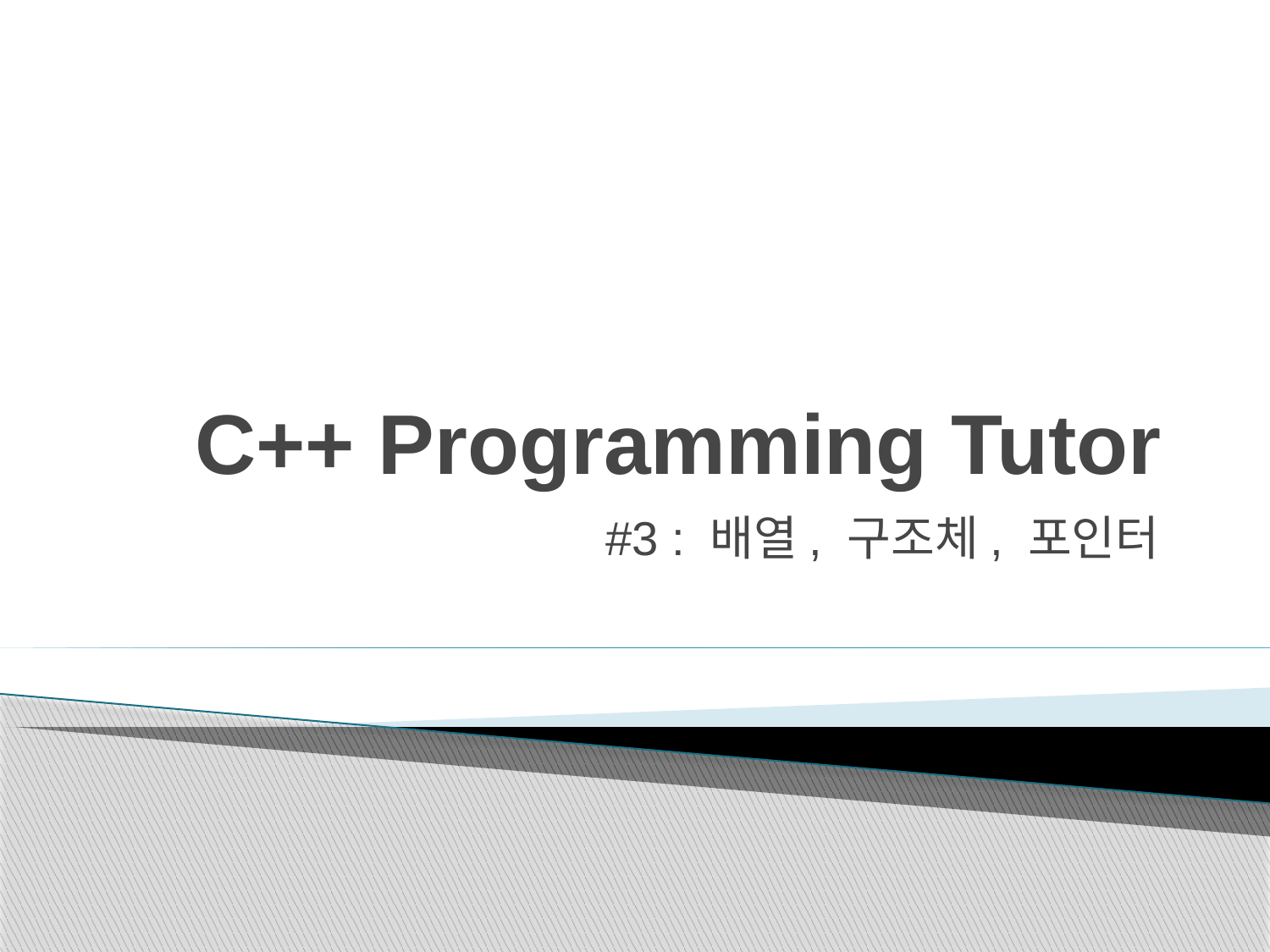

# C++ Programming Tutor
#3 : 배열, 구조체, 포인터